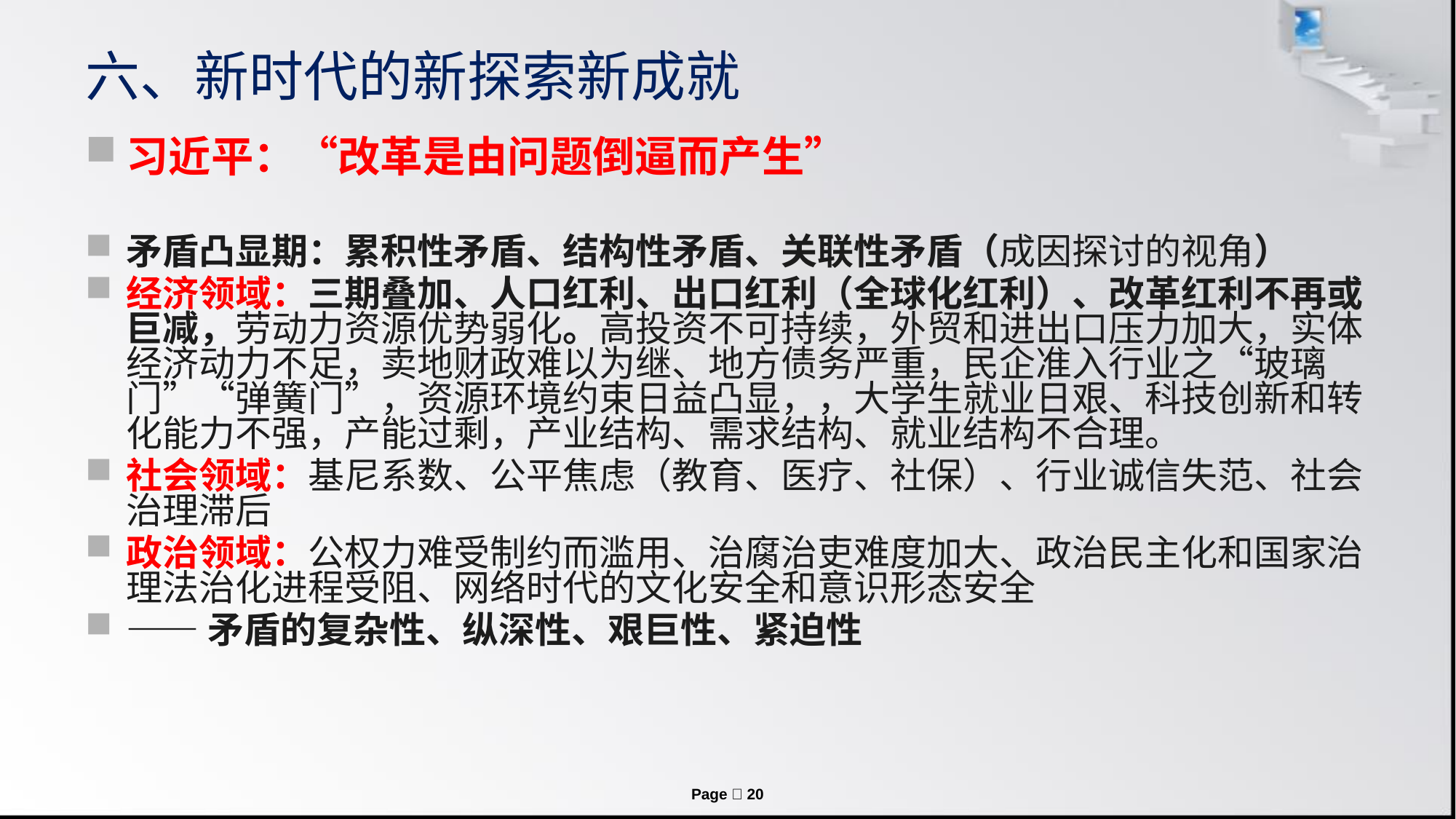

# 六、新时代的新探索新成就
习近平：“改革是由问题倒逼而产生”

矛盾凸显期：累积性矛盾、结构性矛盾、关联性矛盾（成因探讨的视角）
经济领域：三期叠加、人口红利、出口红利（全球化红利）、改革红利不再或巨减，劳动力资源优势弱化。高投资不可持续，外贸和进出口压力加大，实体经济动力不足，卖地财政难以为继、地方债务严重，民企准入行业之“玻璃门”“弹簧门”，资源环境约束日益凸显，，大学生就业日艰、科技创新和转化能力不强，产能过剩，产业结构、需求结构、就业结构不合理。
社会领域：基尼系数、公平焦虑（教育、医疗、社保）、行业诚信失范、社会治理滞后
政治领域：公权力难受制约而滥用、治腐治吏难度加大、政治民主化和国家治理法治化进程受阻、网络时代的文化安全和意识形态安全
——矛盾的复杂性、纵深性、艰巨性、紧迫性